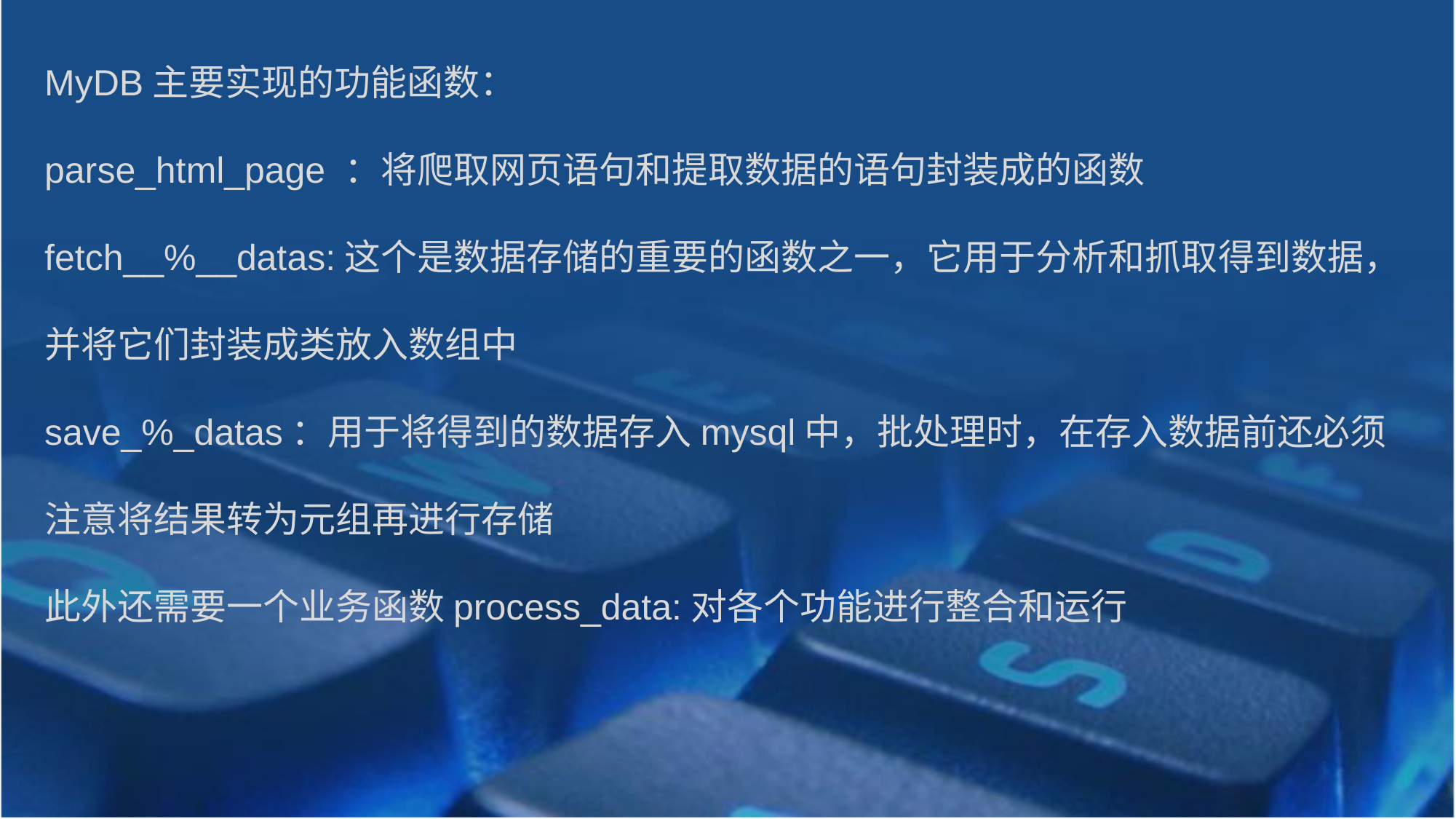

MyDB主要实现的功能函数：

parse_html_page ：将爬取网页语句和提取数据的语句封装成的函数

fetch__%__datas:这个是数据存储的重要的函数之一，它用于分析和抓取得到数据，

并将它们封装成类放入数组中

save_%_datas：用于将得到的数据存入mysql中，批处理时，在存入数据前还必须

注意将结果转为元组再进行存储

此外还需要一个业务函数process_data:对各个功能进行整合和运行